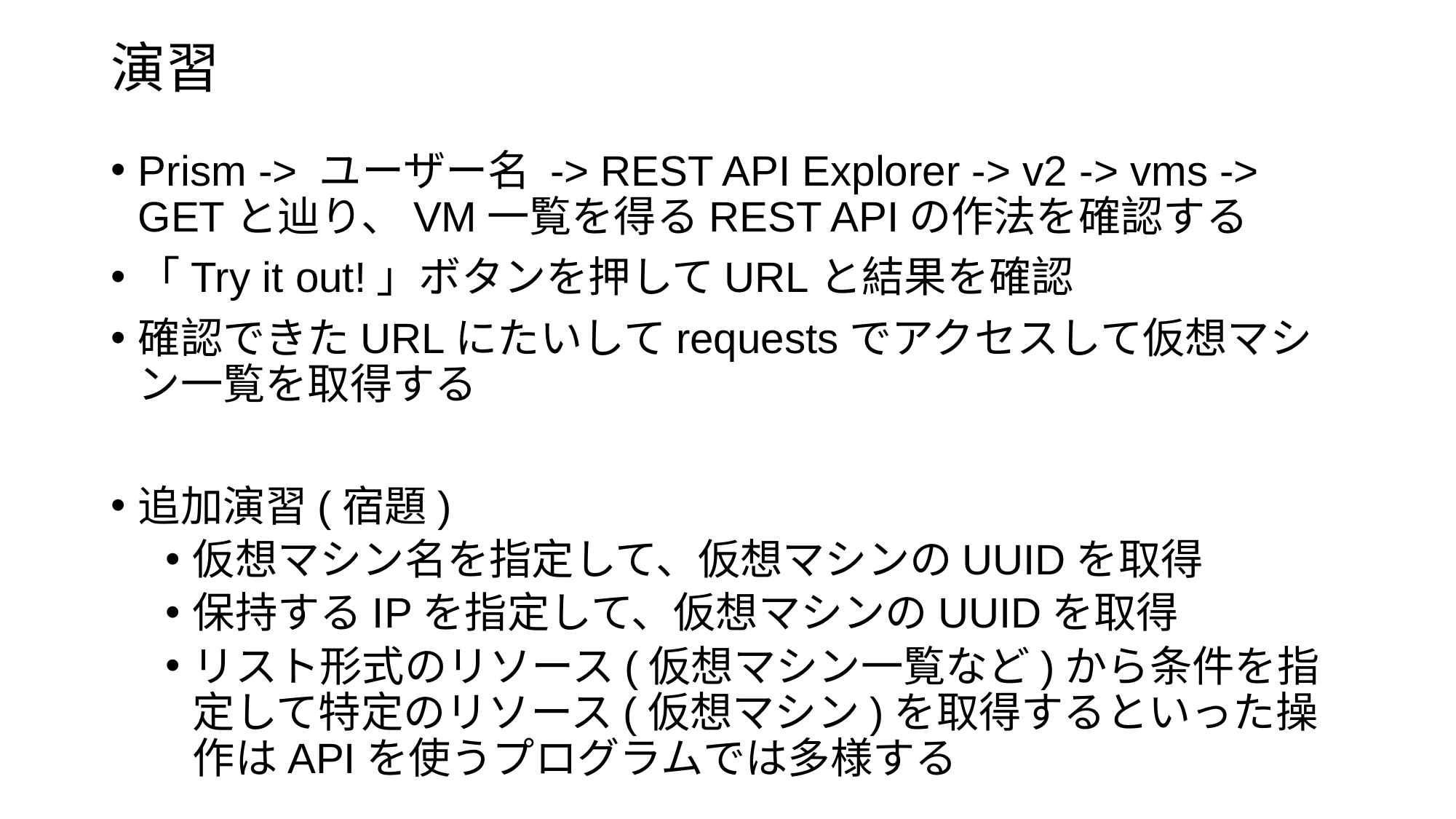

# 演習
Prism -> ユーザー名 -> REST API Explorer -> v2 -> vms -> GETと辿り、VM一覧を得るREST APIの作法を確認する
「Try it out!」ボタンを押してURLと結果を確認
確認できたURLにたいしてrequestsでアクセスして仮想マシン一覧を取得する

追加演習(宿題)
仮想マシン名を指定して、仮想マシンのUUIDを取得
保持するIPを指定して、仮想マシンのUUIDを取得
リスト形式のリソース(仮想マシン一覧など)から条件を指定して特定のリソース(仮想マシン)を取得するといった操作はAPIを使うプログラムでは多様する